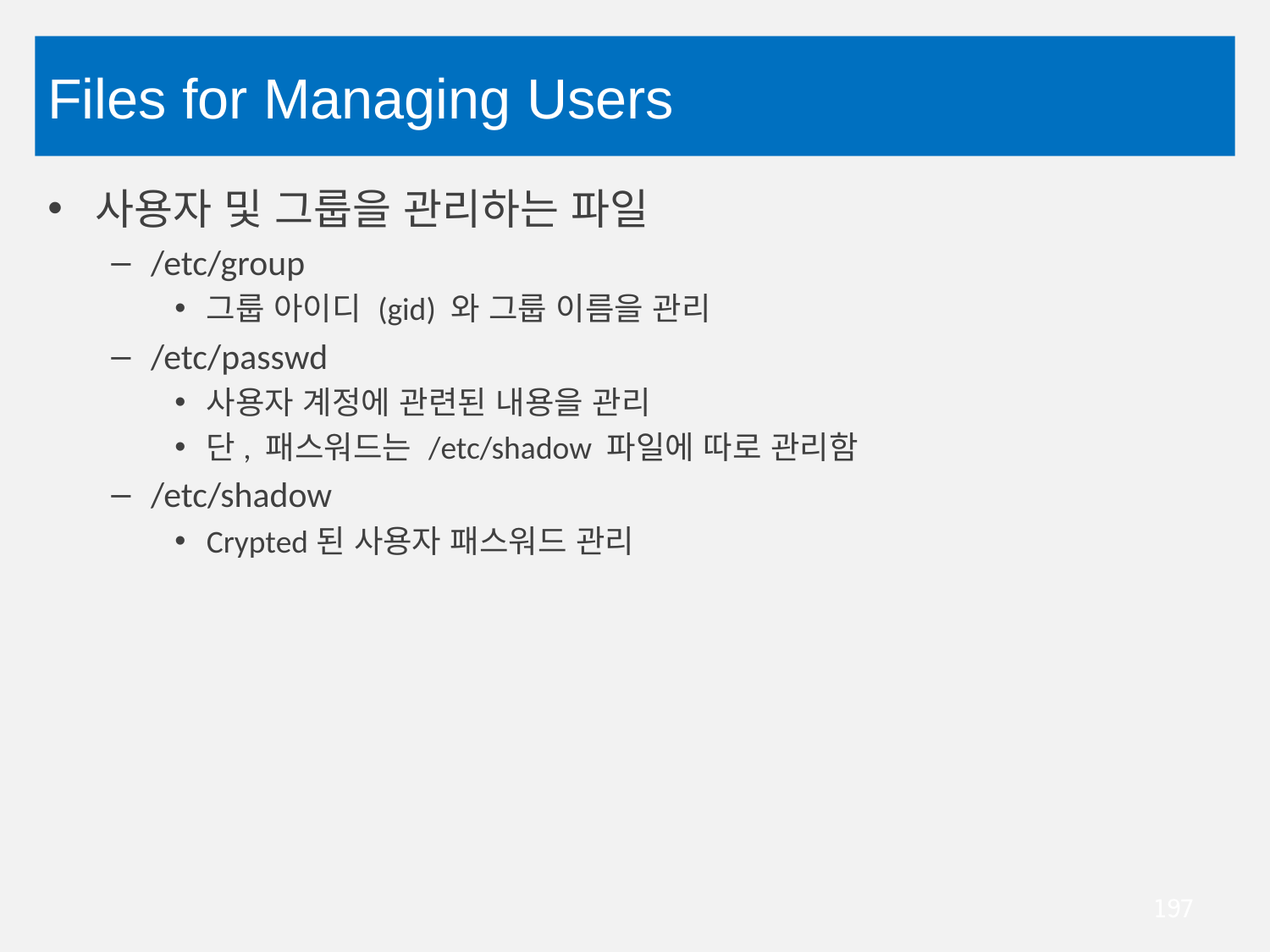

# Files for Managing Users
사용자 및 그룹을 관리하는 파일
/etc/group
그룹 아이디 (gid) 와 그룹 이름을 관리
/etc/passwd
사용자 계정에 관련된 내용을 관리
단, 패스워드는 /etc/shadow 파일에 따로 관리함
/etc/shadow
Crypted된 사용자 패스워드 관리
197